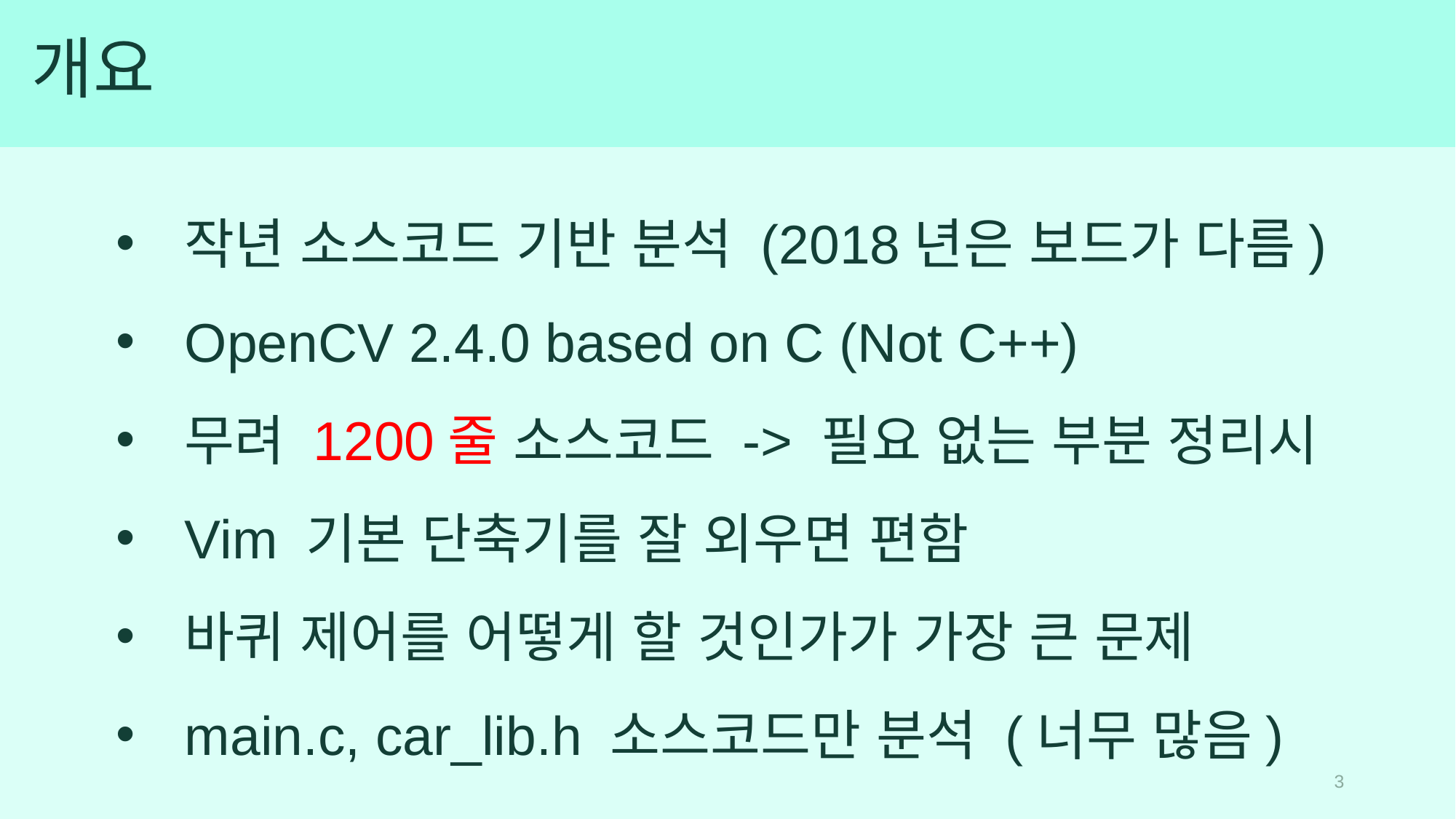

# 개요
작년 소스코드 기반 분석 (2018년은 보드가 다름)
OpenCV 2.4.0 based on C (Not C++)
무려 1200줄 소스코드 -> 필요 없는 부분 정리시
Vim 기본 단축기를 잘 외우면 편함
바퀴 제어를 어떻게 할 것인가가 가장 큰 문제
main.c, car_lib.h 소스코드만 분석 (너무 많음)
3